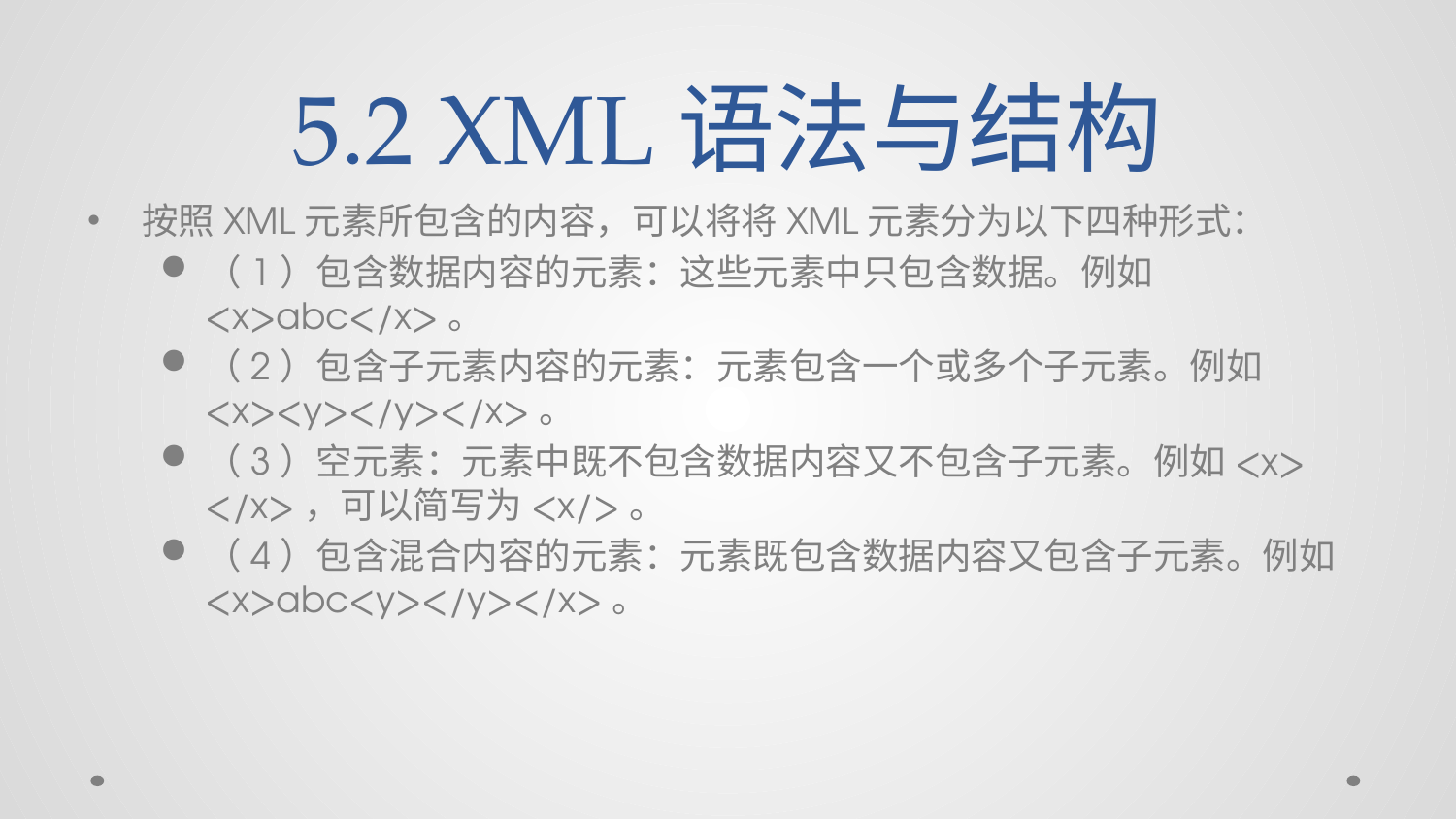

# 5.2 XML语法与结构
按照XML元素所包含的内容，可以将将XML元素分为以下四种形式：
（1）包含数据内容的元素：这些元素中只包含数据。例如<x>abc</x>。
（2）包含子元素内容的元素：元素包含一个或多个子元素。例如<x><y></y></x>。
（3）空元素：元素中既不包含数据内容又不包含子元素。例如<x> </x>，可以简写为<x/>。
（4）包含混合内容的元素：元素既包含数据内容又包含子元素。例如<x>abc<y></y></x>。